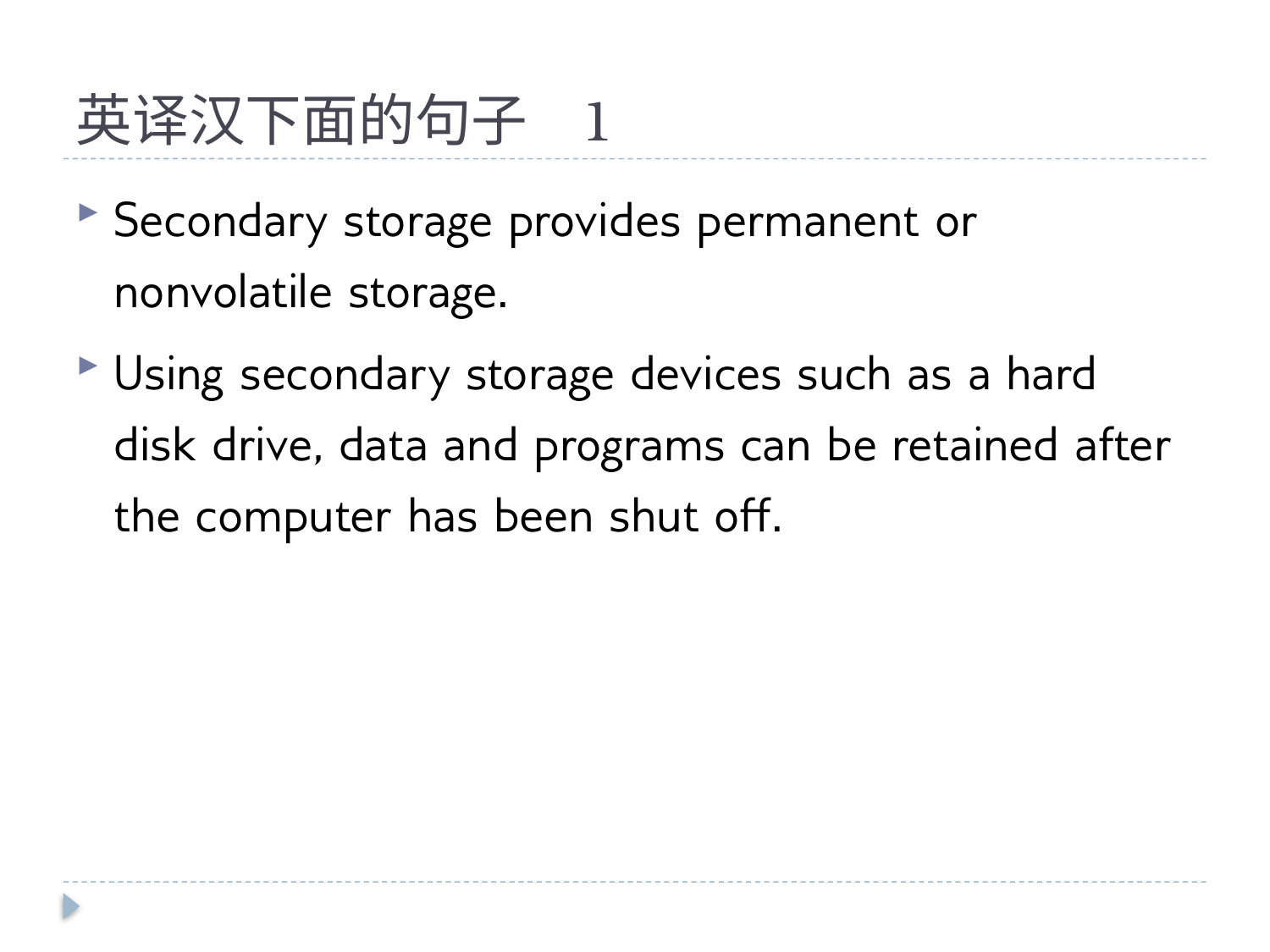

# 英译汉下面的句子   1
Secondary storage provides permanent or nonvolatile storage.
Using secondary storage devices such as a hard disk drive, data and programs can be retained after the computer has been shut off.